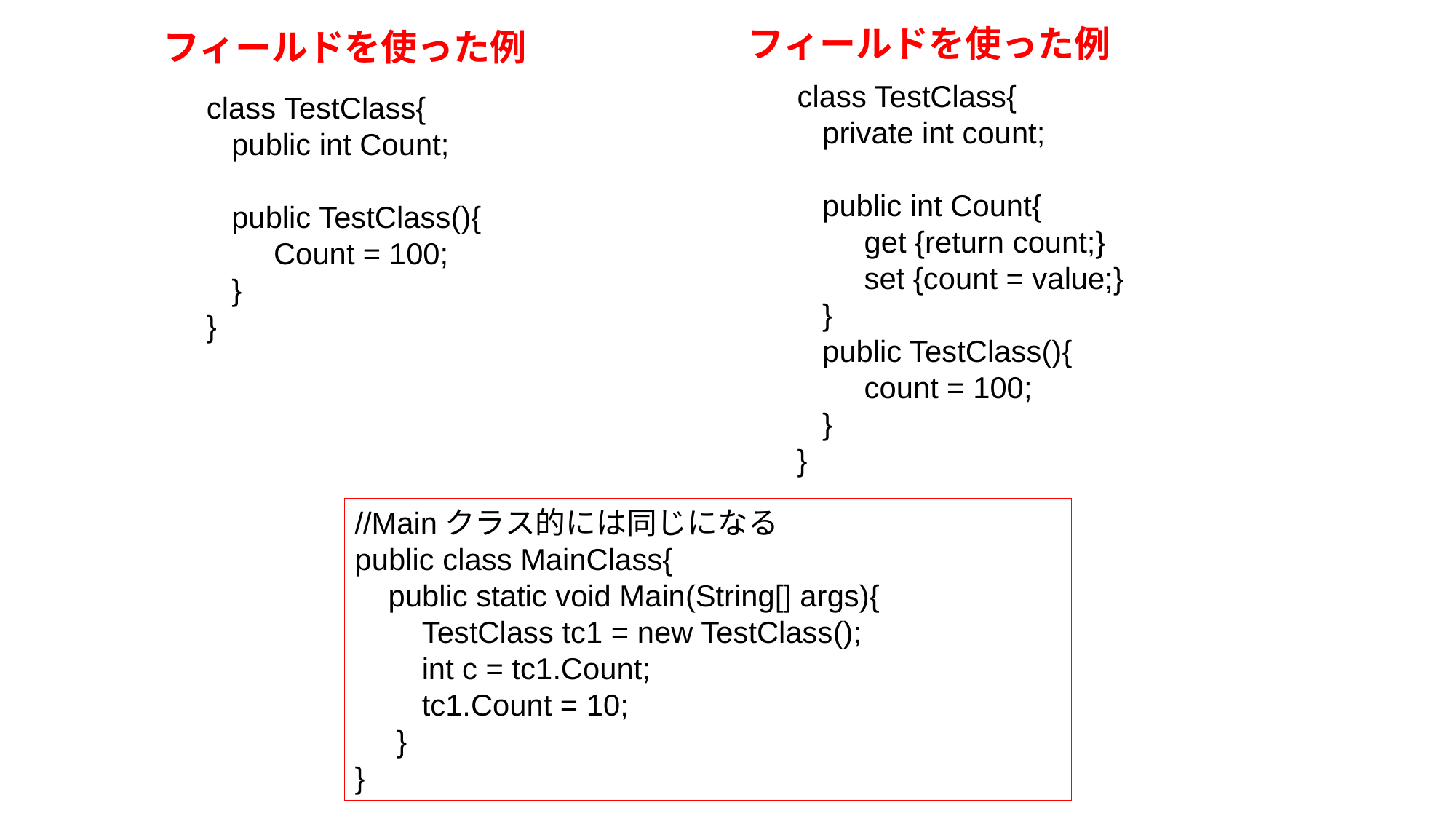

フィールドを使った例
フィールドを使った例
class TestClass{
   private int count;

   public int Count{
        get {return count;}
        set {count = value;}
   }
   public TestClass(){
        count = 100;
   }
}
class TestClass{
   public int Count;

   public TestClass(){
        Count = 100;
   }
}
//Mainクラス的には同じになる
public class MainClass{
    public static void Main(String[] args){
        TestClass tc1 = new TestClass();
        int c = tc1.Count;
        tc1.Count = 10;
     }
}